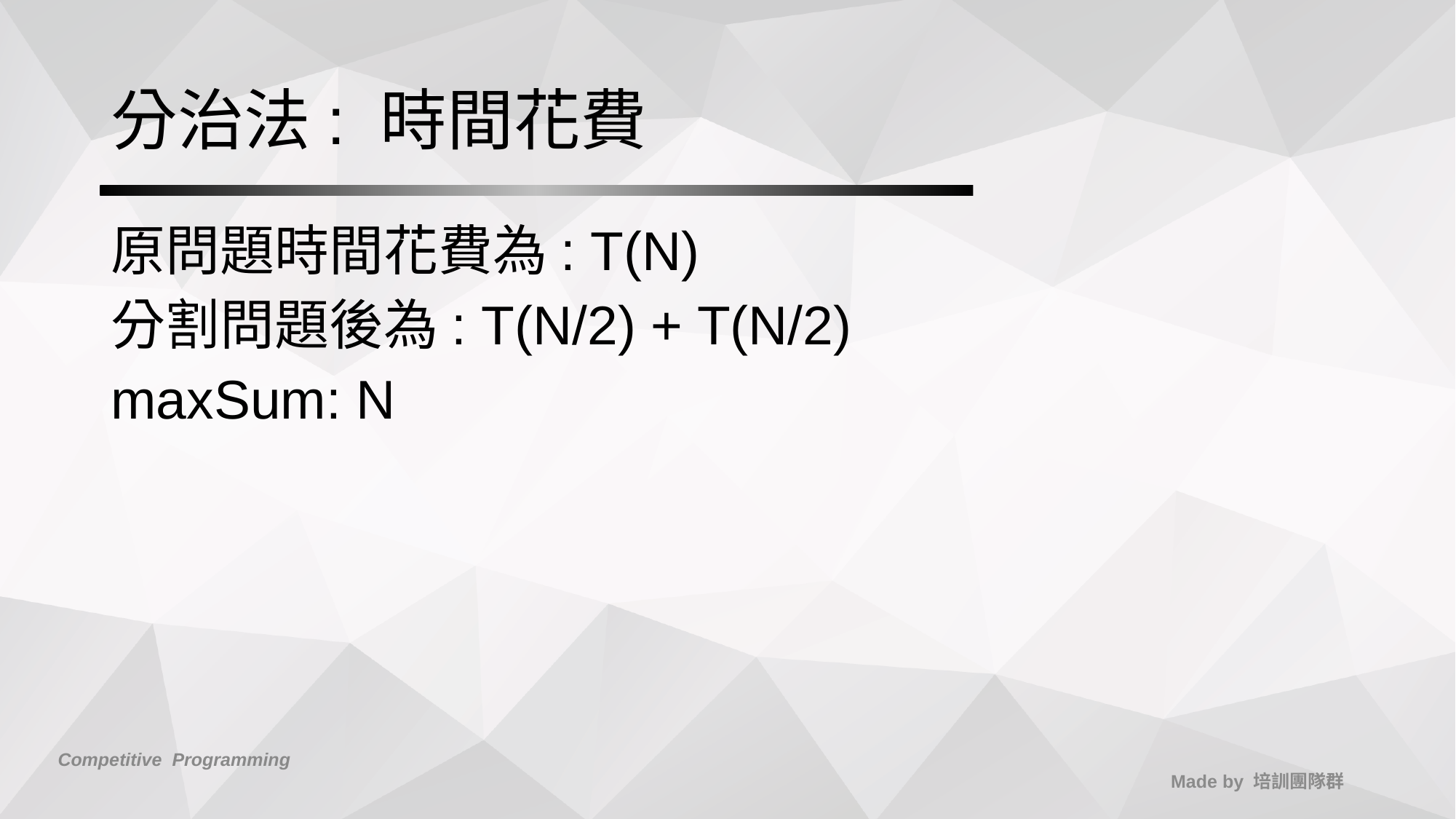

# 分治法: 時間花費
原問題時間花費為: T(N)
分割問題後為: T(N/2) + T(N/2)
maxSum: N